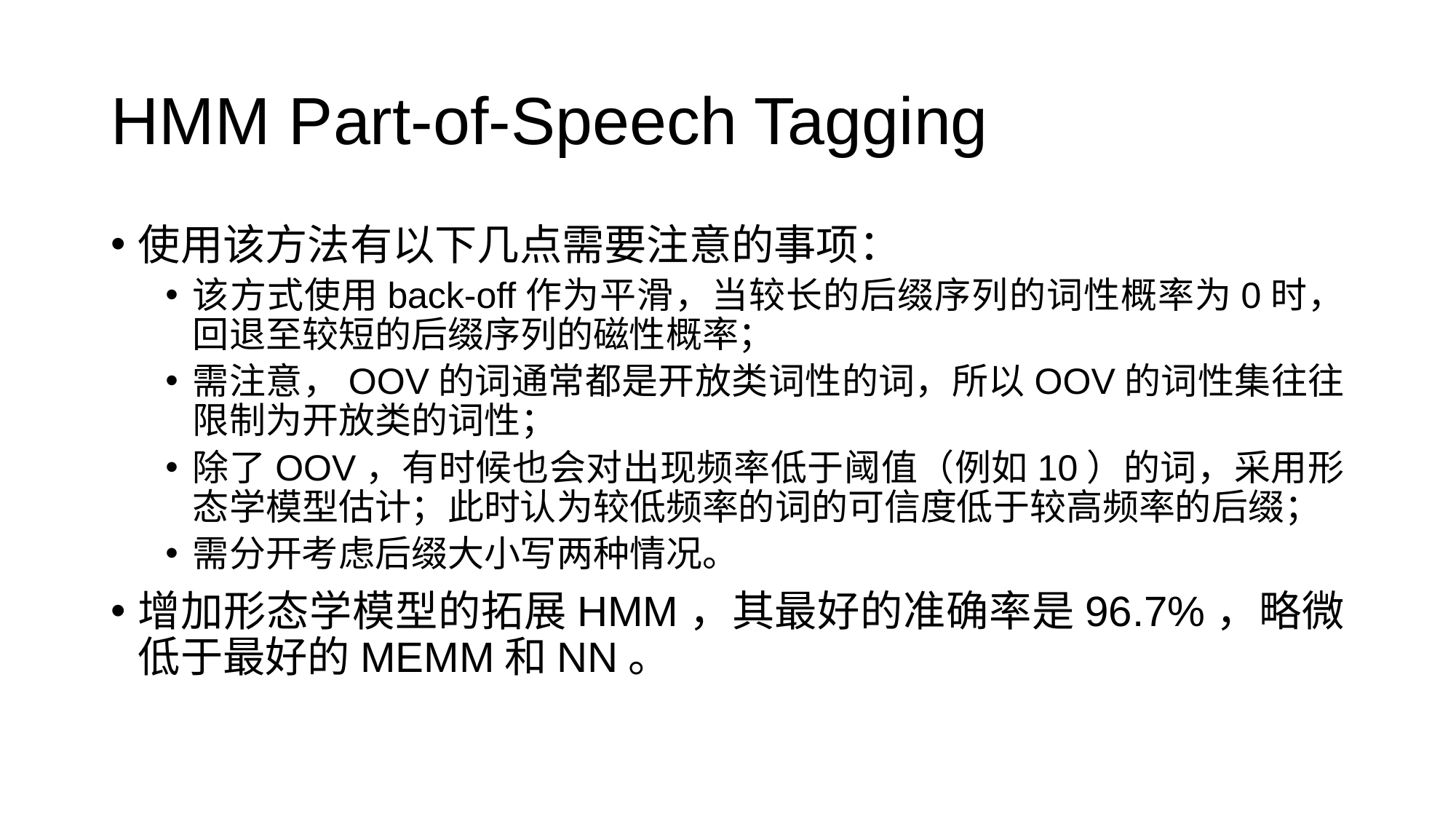

# HMM Part-of-Speech Tagging
使用该方法有以下几点需要注意的事项：
该方式使用back-off作为平滑，当较长的后缀序列的词性概率为0时，回退至较短的后缀序列的磁性概率；
需注意，OOV的词通常都是开放类词性的词，所以OOV的词性集往往限制为开放类的词性；
除了OOV，有时候也会对出现频率低于阈值（例如10）的词，采用形态学模型估计；此时认为较低频率的词的可信度低于较高频率的后缀；
需分开考虑后缀大小写两种情况。
增加形态学模型的拓展HMM，其最好的准确率是96.7%，略微低于最好的MEMM和NN。